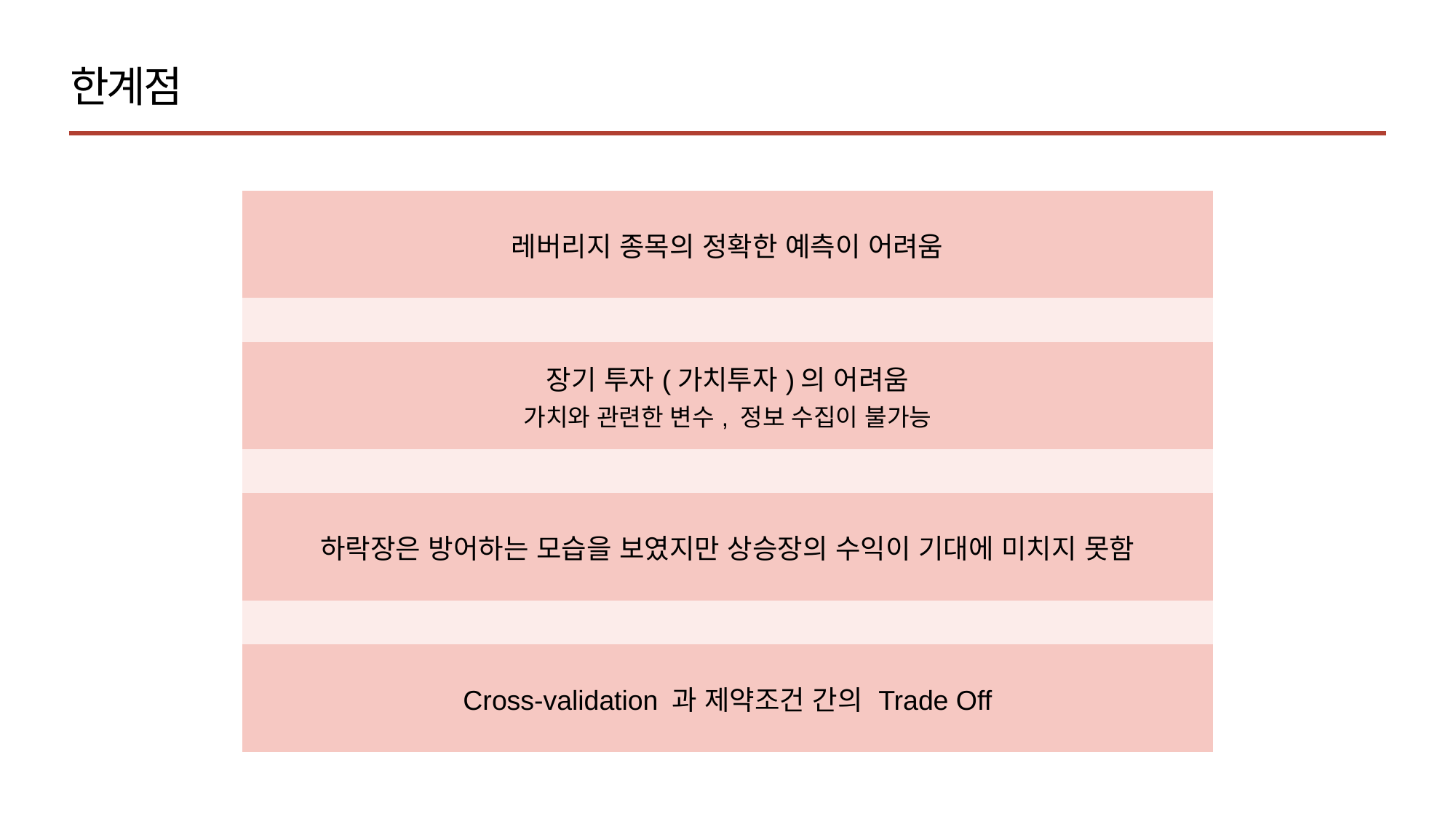

한계점
| 레버리지 종목의 정확한 예측이 어려움 |
| --- |
|  |
| 장기 투자(가치투자)의 어려움 가치와 관련한 변수, 정보 수집이 불가능 |
|  |
| 하락장은 방어하는 모습을 보였지만 상승장의 수익이 기대에 미치지 못함 |
|  |
| Cross-validation 과 제약조건 간의 Trade Off |